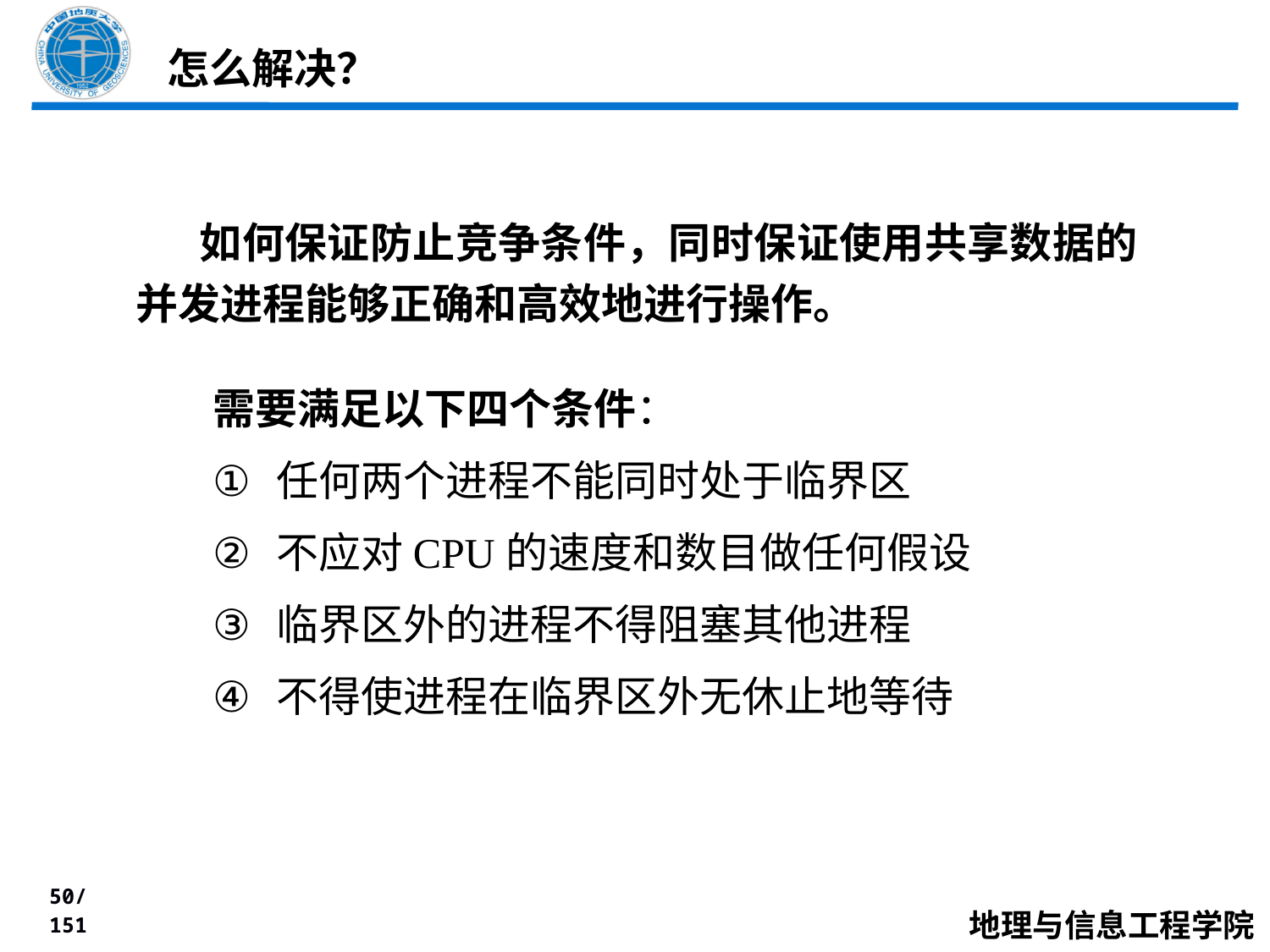

怎么解决？
如何保证防止竞争条件，同时保证使用共享数据的并发进程能够正确和高效地进行操作。
需要满足以下四个条件：
任何两个进程不能同时处于临界区
不应对CPU的速度和数目做任何假设
临界区外的进程不得阻塞其他进程
不得使进程在临界区外无休止地等待